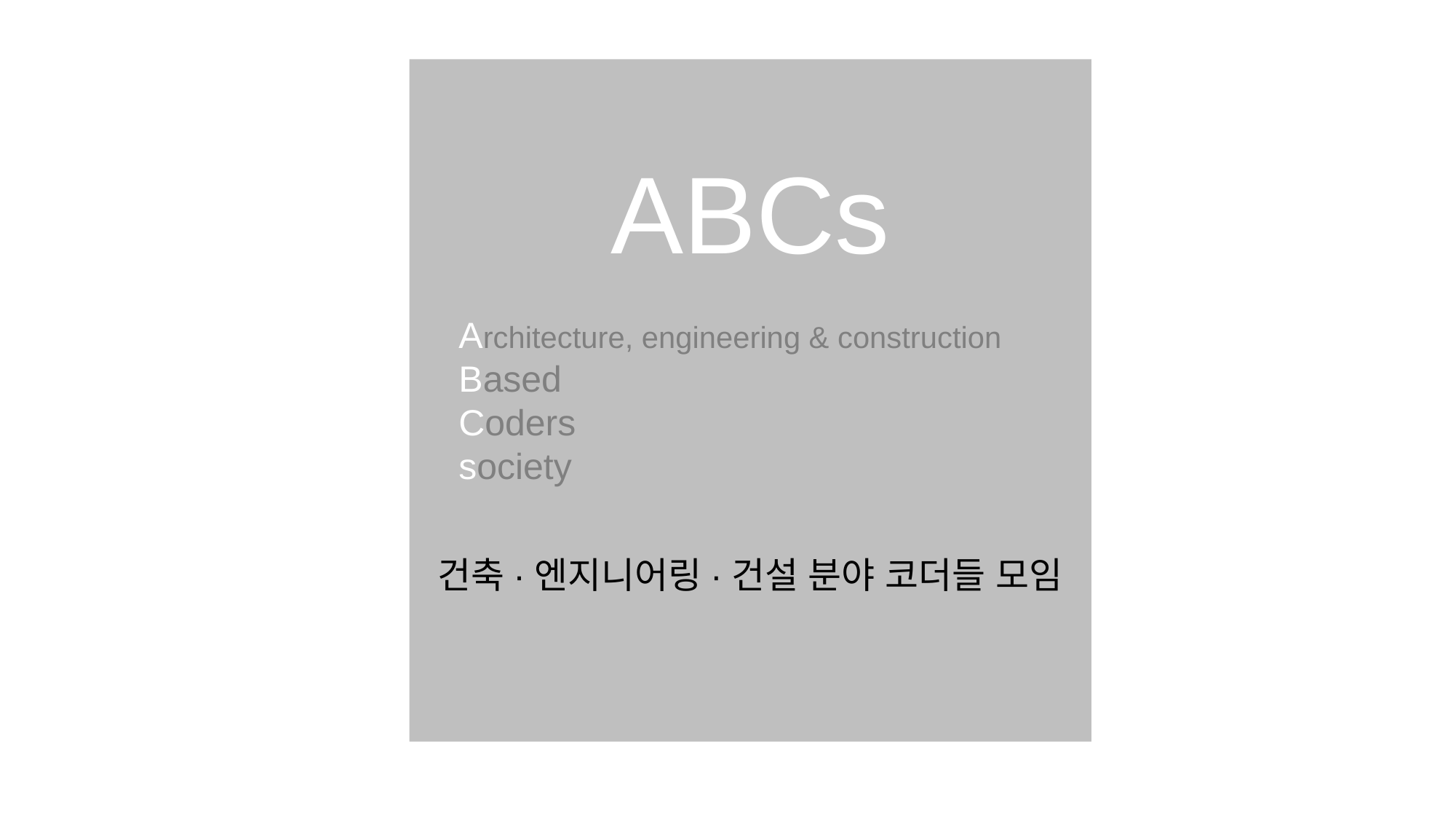

ABCs
Architecture, engineering & construction
Based
Coders
society
건축·엔지니어링·건설 분야 코더들 모임